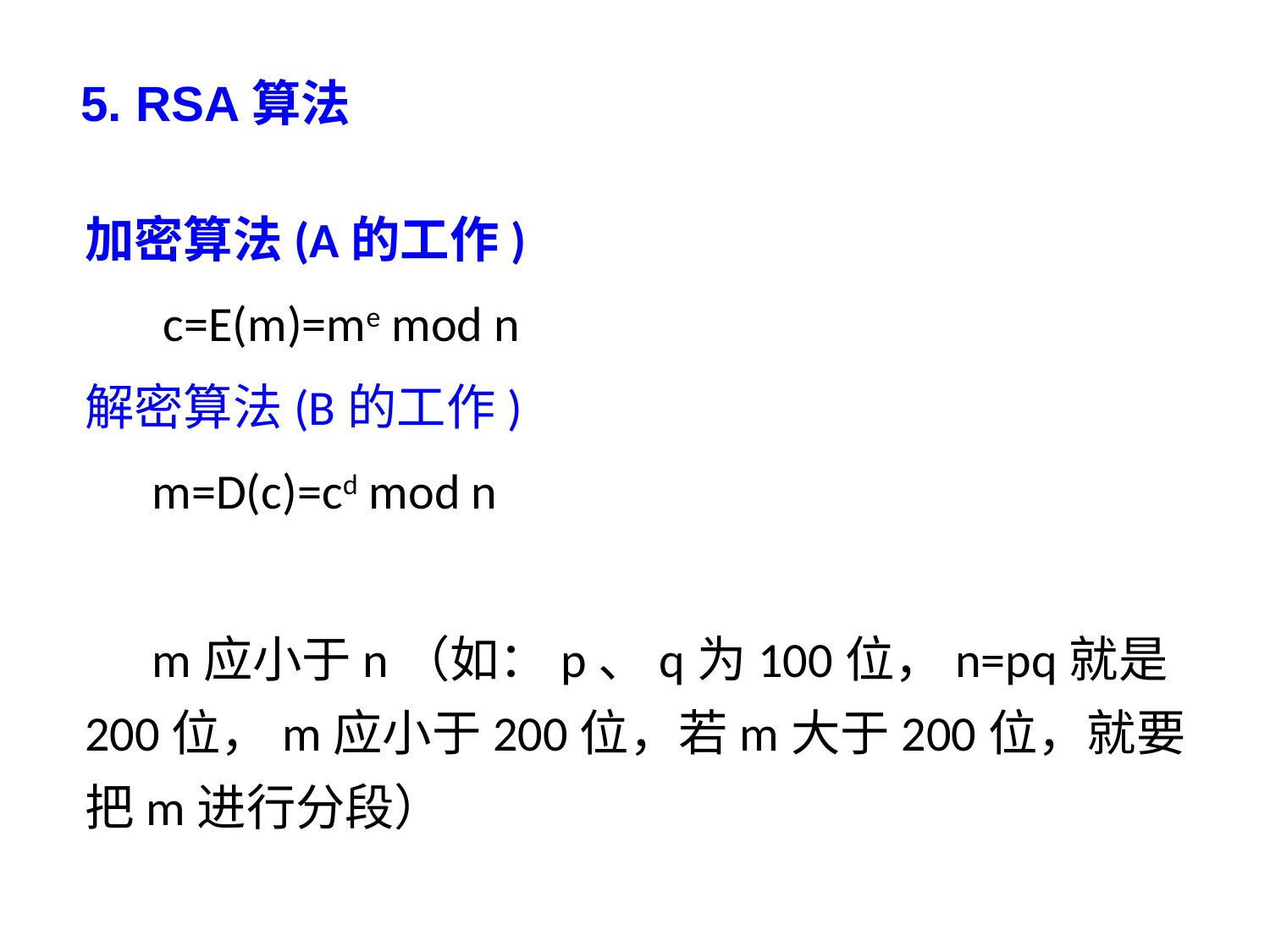

5. RSA算法
加密算法(A的工作)
       c=E(m)=me mod n
解密算法(B的工作)
      m=D(c)=cd mod n

      m应小于n（如：p、q为100位，n=pq就是200位，m应小于200位，若m大于200位，就要把m进行分段）